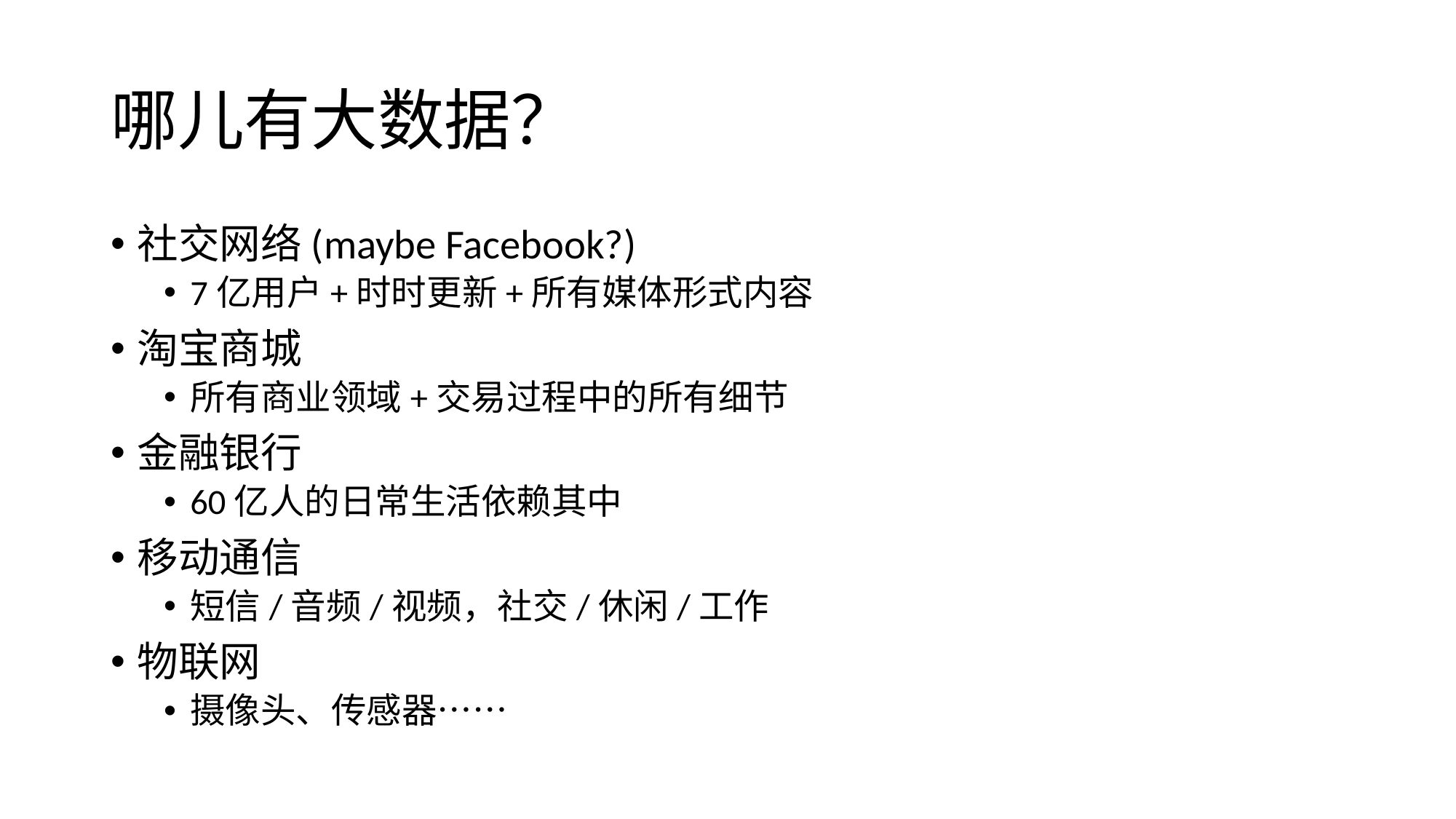

# 哪儿有大数据？
社交网络(maybe Facebook?)
7亿用户+时时更新+所有媒体形式内容
淘宝商城
所有商业领域+交易过程中的所有细节
金融银行
60亿人的日常生活依赖其中
移动通信
短信/音频/视频，社交/休闲/工作
物联网
摄像头、传感器……